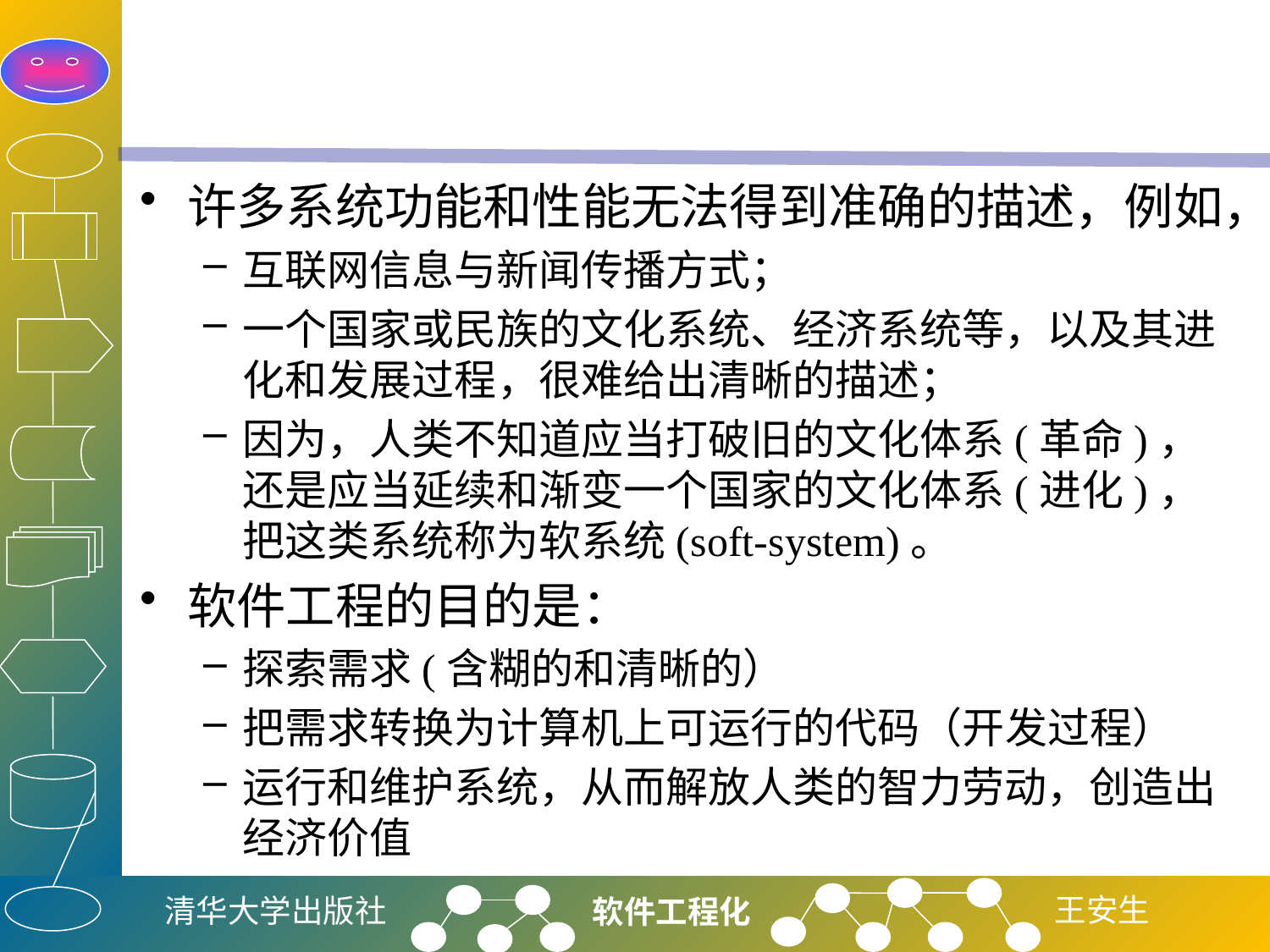

#
许多系统功能和性能无法得到准确的描述，例如，
互联网信息与新闻传播方式；
一个国家或民族的文化系统、经济系统等，以及其进化和发展过程，很难给出清晰的描述；
因为，人类不知道应当打破旧的文化体系(革命)，还是应当延续和渐变一个国家的文化体系(进化)，把这类系统称为软系统(soft-system)。
软件工程的目的是：
探索需求(含糊的和清晰的）
把需求转换为计算机上可运行的代码（开发过程）
运行和维护系统，从而解放人类的智力劳动，创造出经济价值